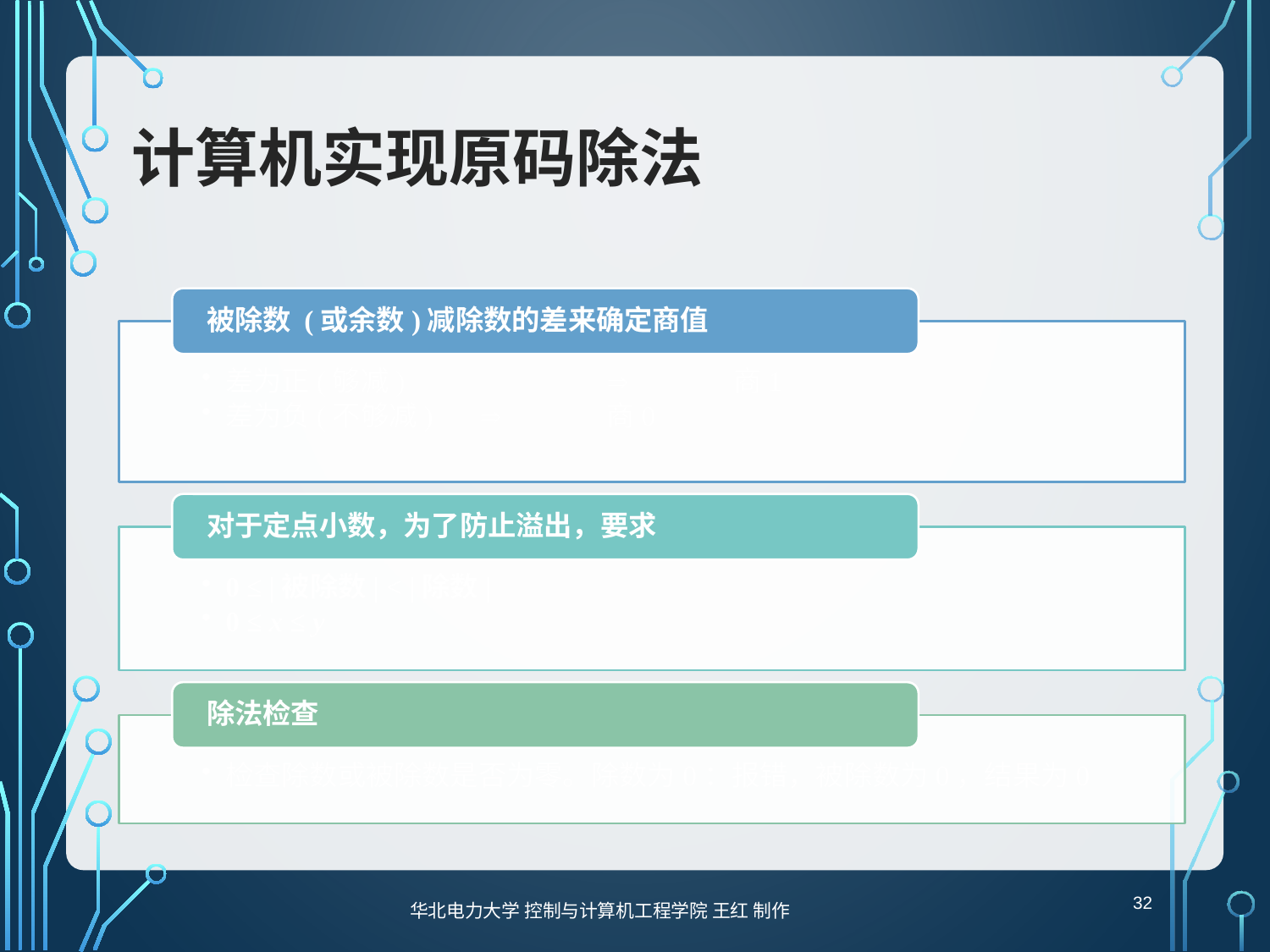

# 计算机实现原码除法
差为正(够减) 	 	⇒	商1
差为负(不够减)	⇒	商0
被除数 (或余数)减除数的差来确定商值
0 ≤ |被除数| < |除数|
0 ≤ x ≤ y
对于定点小数，为了防止溢出，要求
检查除数或被除数是否为零。除数为0：报错，被除数为0，结果为0
除法检查
华北电力大学 控制与计算机工程学院 王红 制作
32